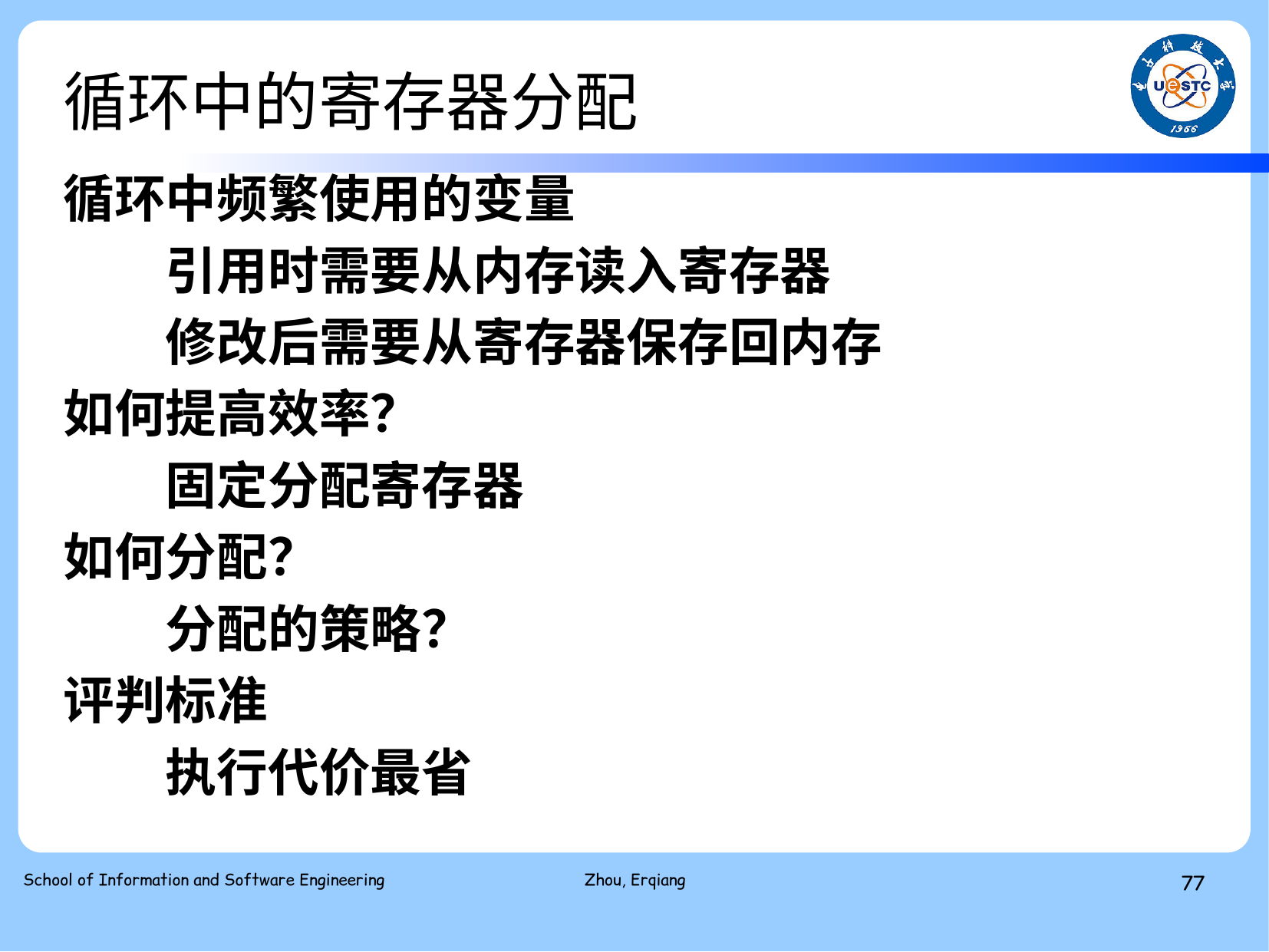

# 循环中的寄存器分配
循环中频繁使用的变量
　　引用时需要从内存读入寄存器
　　修改后需要从寄存器保存回内存
如何提高效率？
　　固定分配寄存器
如何分配？
　　分配的策略？
评判标准
　　执行代价最省
 School of Information and Software Engineering
Zhou, Erqiang
77